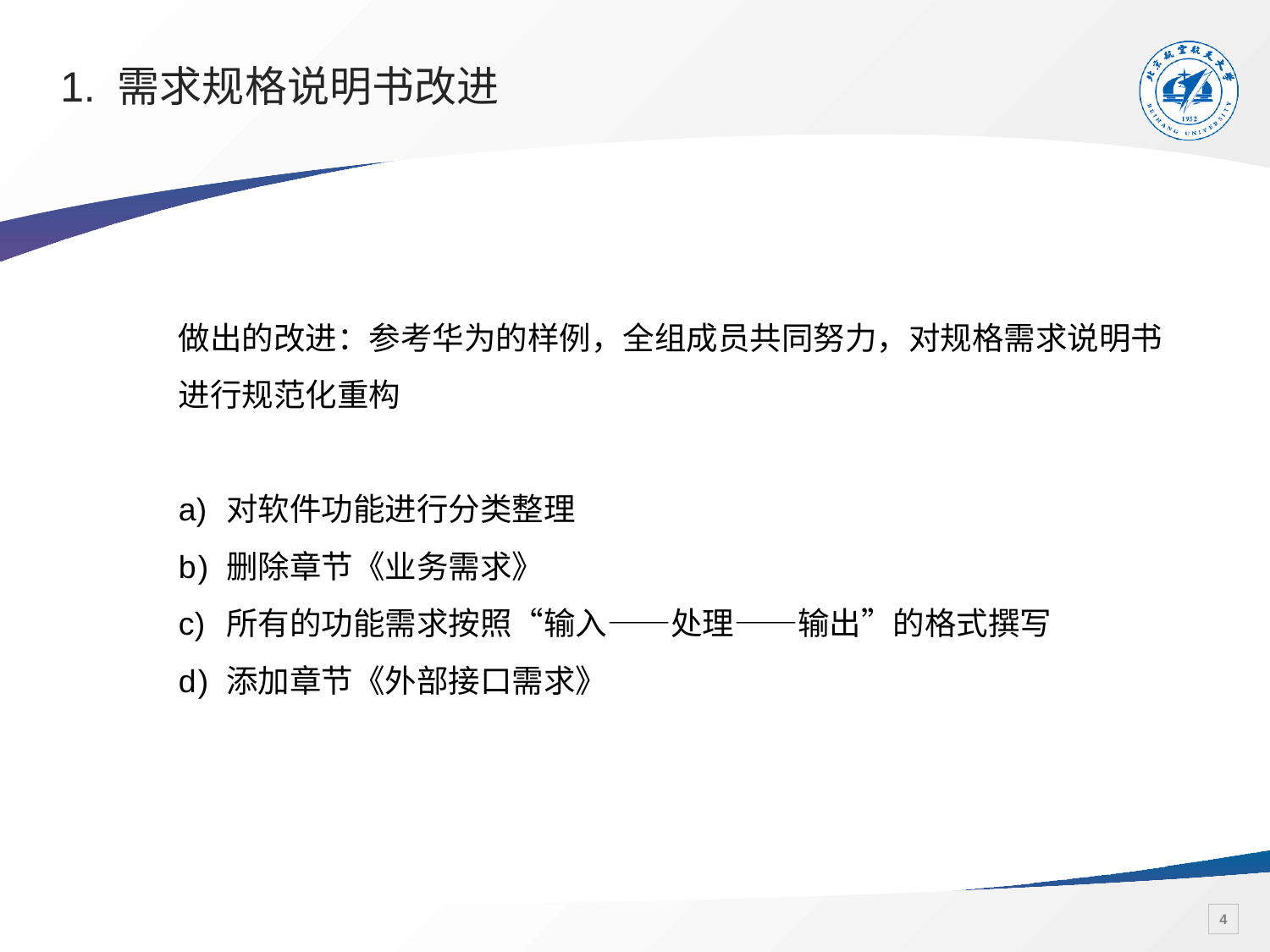

# 1. 需求规格说明书改进
做出的改进：参考华为的样例，全组成员共同努力，对规格需求说明书进行规范化重构

对软件功能进行分类整理
删除章节《业务需求》
所有的功能需求按照“输入——处理——输出”的格式撰写
添加章节《外部接口需求》